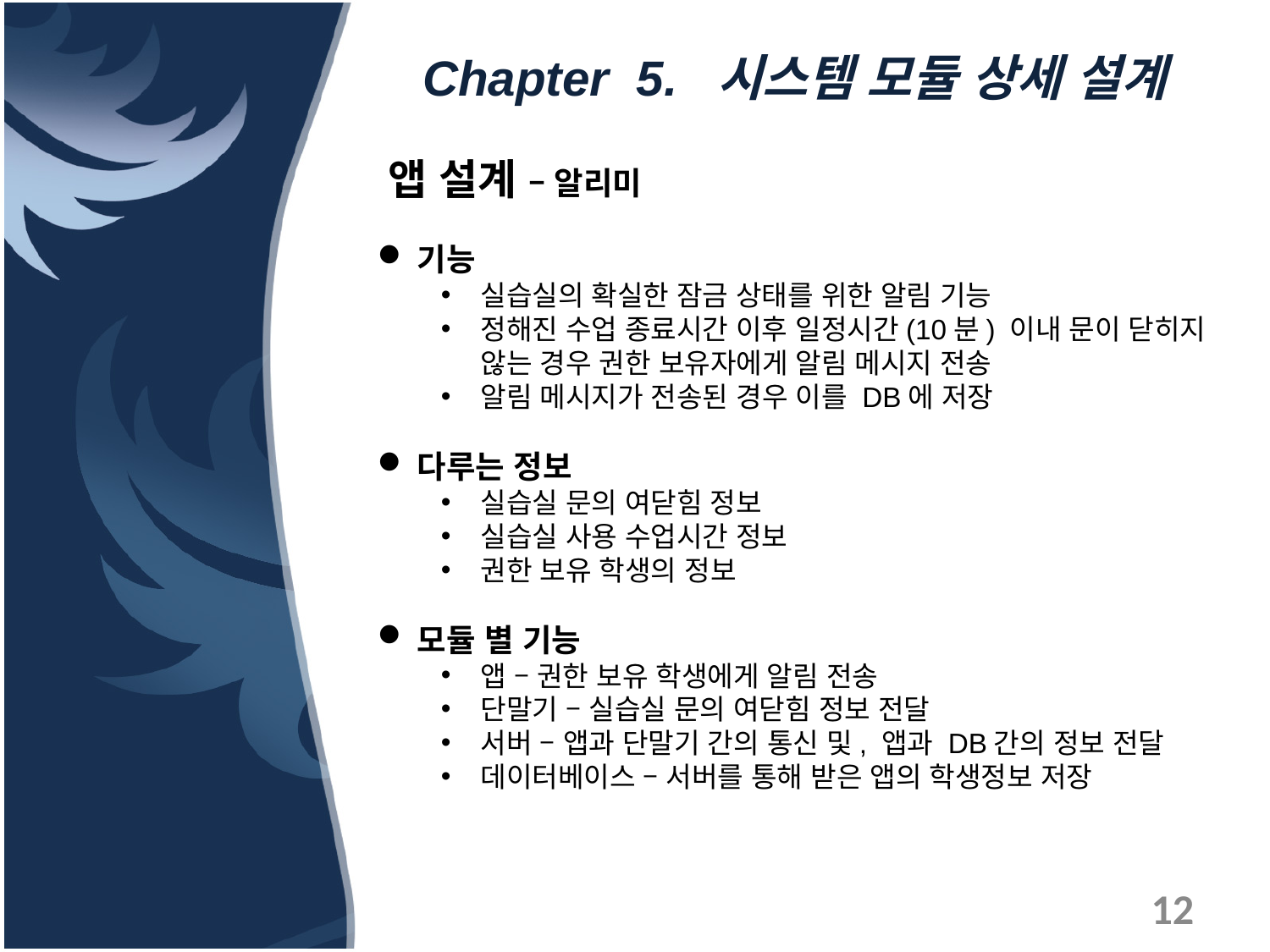

# Chapter  5.  시스템 모듈 상세 설계
앱 설계 – 알리미
기능
실습실의 확실한 잠금 상태를 위한 알림 기능
정해진 수업 종료시간 이후 일정시간(10분) 이내 문이 닫히지 않는 경우 권한 보유자에게 알림 메시지 전송
알림 메시지가 전송된 경우 이를 DB에 저장

다루는 정보
실습실 문의 여닫힘 정보
실습실 사용 수업시간 정보
권한 보유 학생의 정보

모듈 별 기능
앱 – 권한 보유 학생에게 알림 전송
단말기 – 실습실 문의 여닫힘 정보 전달
서버 – 앱과 단말기 간의 통신 및, 앱과 DB간의 정보 전달
데이터베이스 – 서버를 통해 받은 앱의 학생정보 저장
12